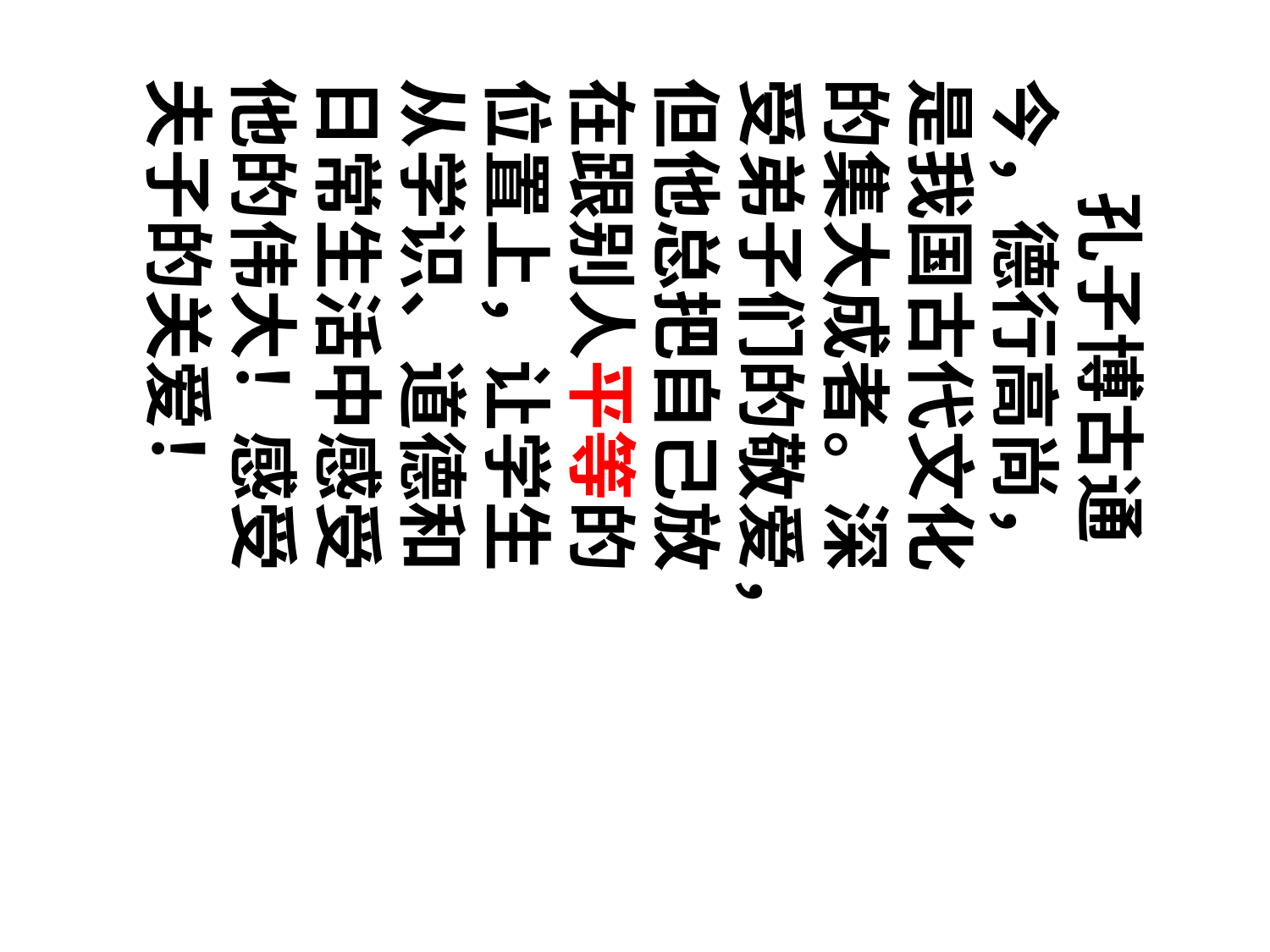

孔子博古通今，德行高尚，是我国古代文化的集大成者。深受弟子们的敬爱，但他总把自己放在跟别人平等的位置上，让学生从学识、道德和日常生活中感受他的伟大！感受夫子的关爱！